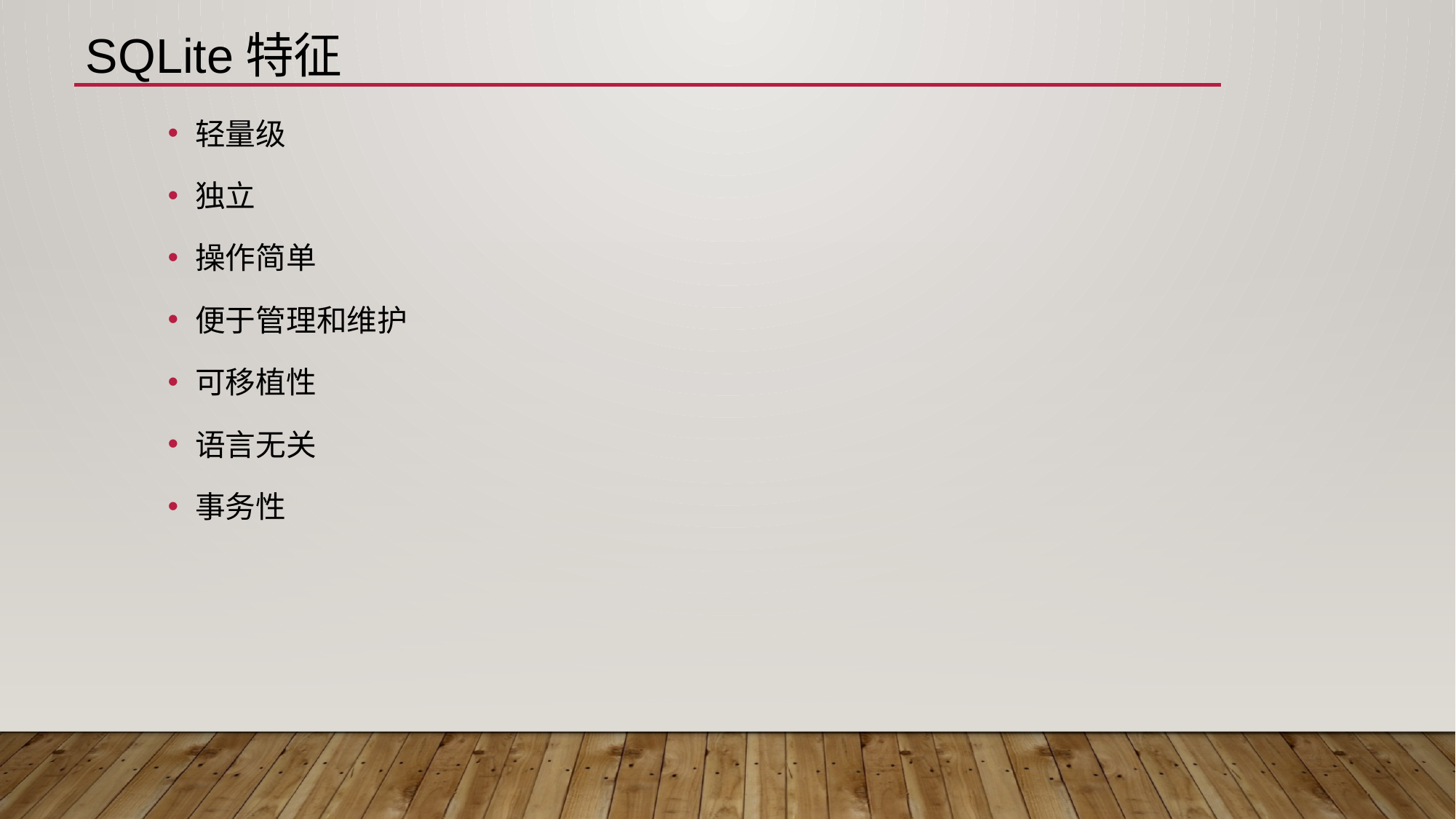

# SQLite特征
轻量级
独立
操作简单
便于管理和维护
可移植性
语言无关
事务性